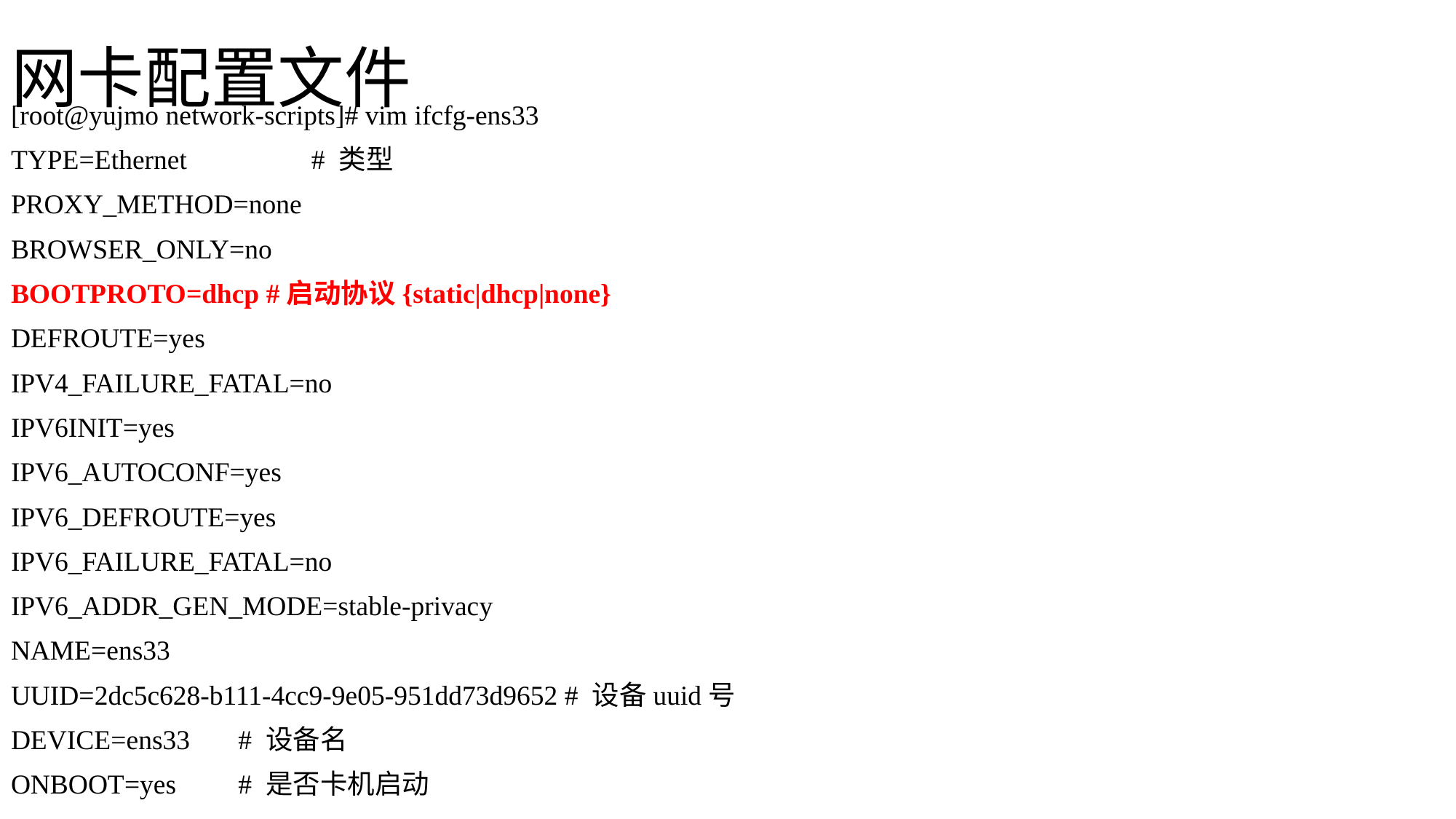

# 网卡配置文件
[root@yujmo network-scripts]# vim ifcfg-ens33
TYPE=Ethernet                  # 类型
PROXY_METHOD=none
BROWSER_ONLY=no
BOOTPROTO=dhcp #启动协议{static|dhcp|none}
DEFROUTE=yes
IPV4_FAILURE_FATAL=no
IPV6INIT=yes
IPV6_AUTOCONF=yes
IPV6_DEFROUTE=yes
IPV6_FAILURE_FATAL=no
IPV6_ADDR_GEN_MODE=stable-privacy
NAME=ens33
UUID=2dc5c628-b111-4cc9-9e05-951dd73d9652 # 设备uuid号
DEVICE=ens33       # 设备名
ONBOOT=yes         # 是否卡机启动